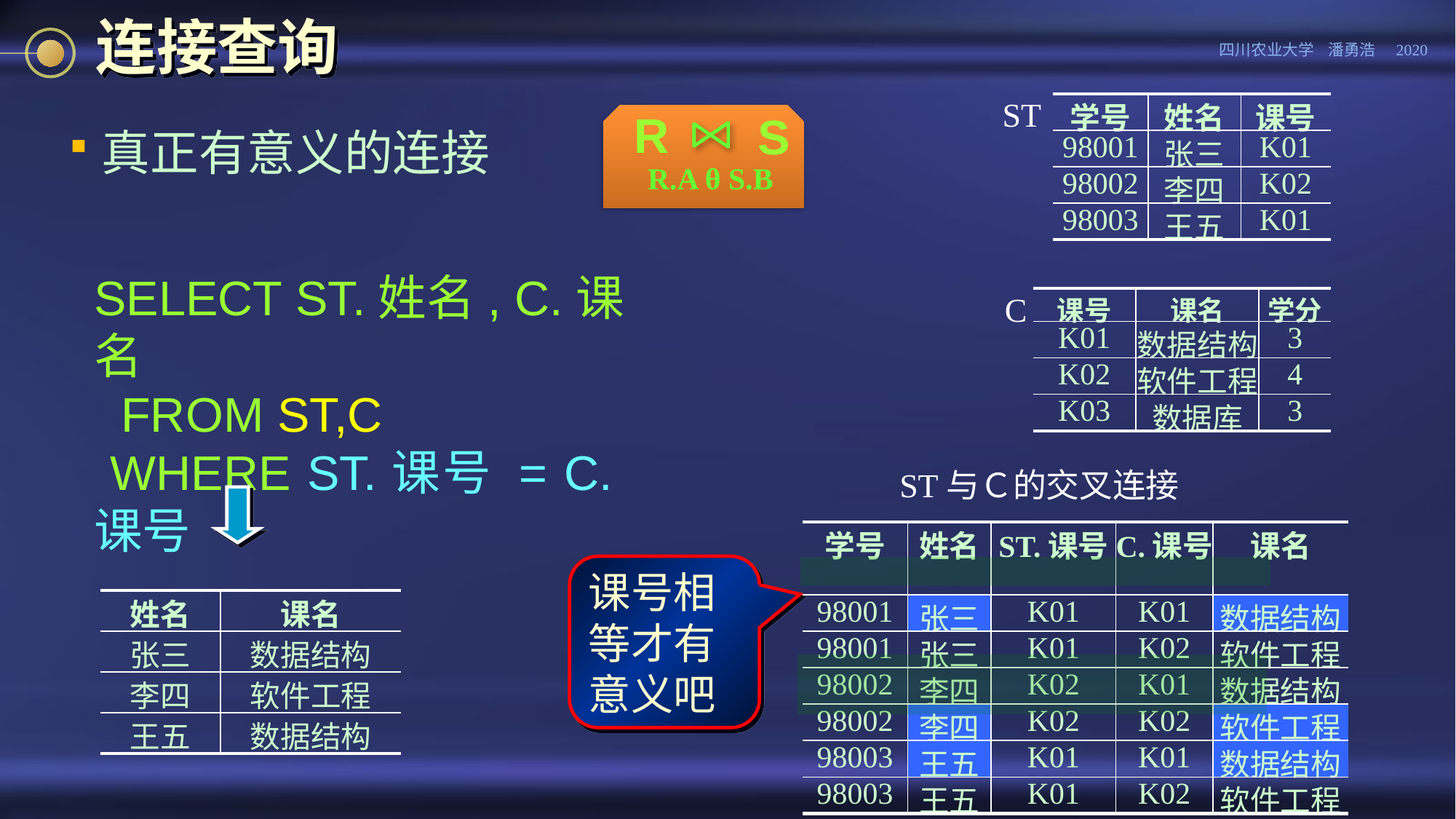

# 连接查询
ST
| 学号 | 姓名 | 课号 |
| --- | --- | --- |
| 98001 | 张三 | K01 |
| 98002 | 李四 | K02 |
| 98003 | 王五 | K01 |

R
S

R.A θ S.B
真正有意义的连接
SELECT ST.姓名, C.课名
  FROM ST,C
 WHERE ST.课号 = C.课号
C
| 课号 | 课名 | 学分 |
| --- | --- | --- |
| K01 | 数据结构 | 3 |
| K02 | 软件工程 | 4 |
| K03 | 数据库 | 3 |
ST与Ｃ的交叉连接

| 学号 | 姓名 | ST.课号 | C.课号 | 课名 |
| --- | --- | --- | --- | --- |
| 98001 | 张三 | K01 | K01 | 数据结构 |
| 98001 | 张三 | K01 | K02 | 软件工程 |
| 98002 | 李四 | K02 | K01 | 数据结构 |
| 98002 | 李四 | K02 | K02 | 软件工程 |
| 98003 | 王五 | K01 | K01 | 数据结构 |
| 98003 | 王五 | K01 | K02 | 软件工程 |
课号相等才有意义吧

| 姓名 | 课名 |
| --- | --- |
| 张三 | 数据结构 |
| 李四 | 软件工程 |
| 王五 | 数据结构 |